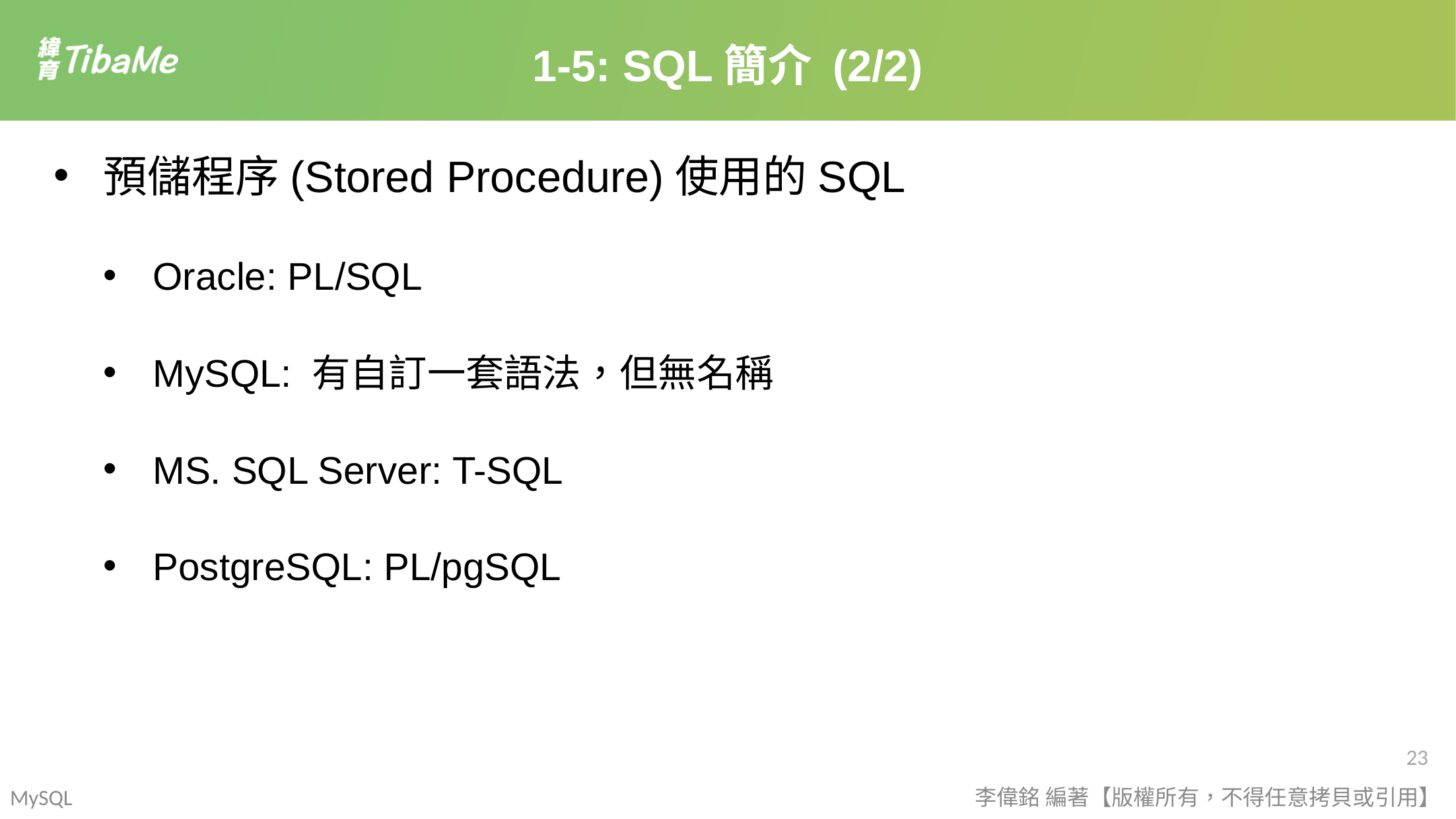

1-5: SQL簡介 (2/2)
預儲程序(Stored Procedure)使用的SQL
Oracle: PL/SQL
MySQL: 有自訂一套語法，但無名稱
MS. SQL Server: T-SQL
PostgreSQL: PL/pgSQL
MySQL
李偉銘 編著【版權所有，不得任意拷貝或引用】